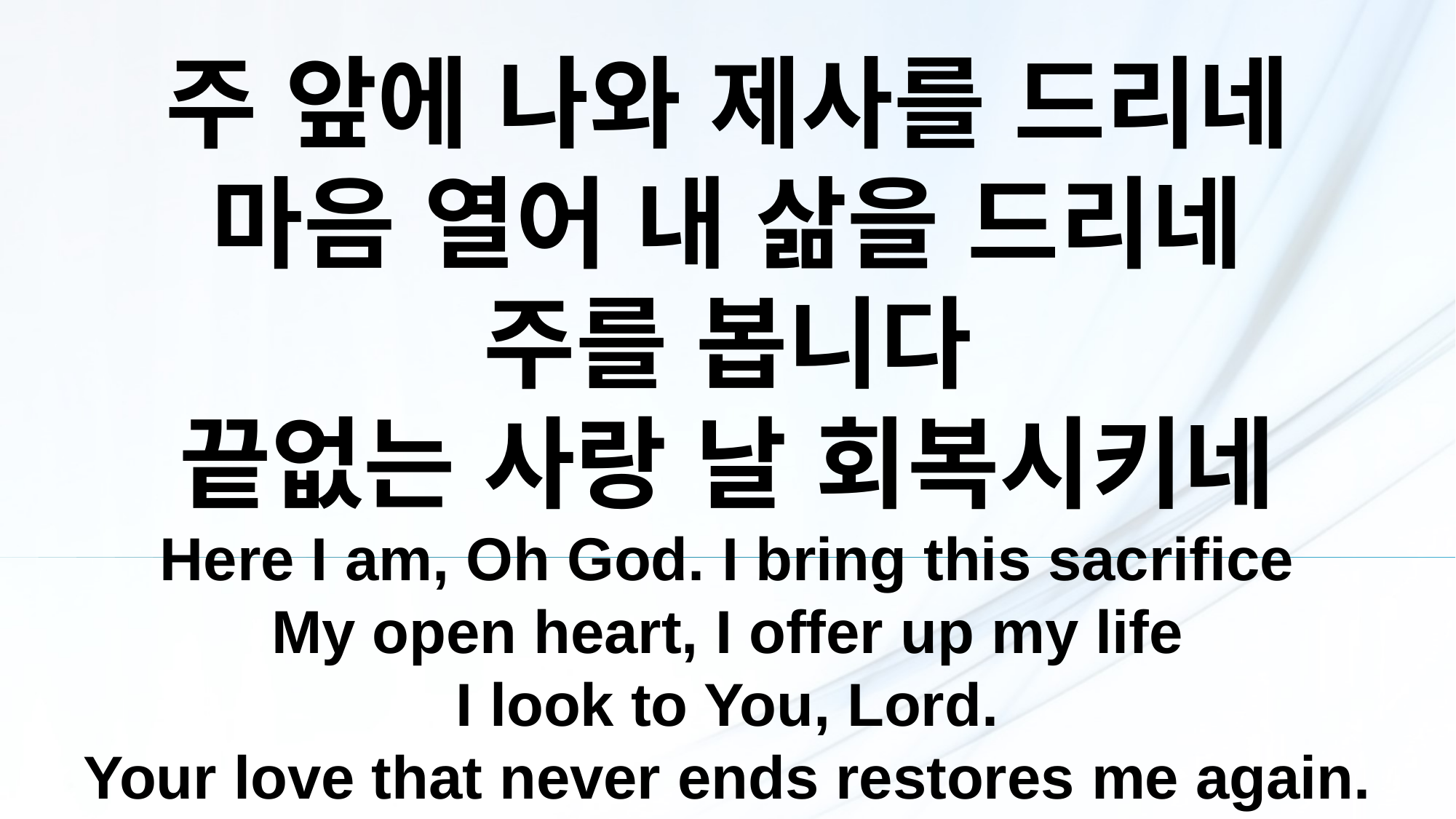

# 주 앞에 나와 제사를 드리네 마음 열어 내 삶을 드리네 주를 봅니다 끝없는 사랑 날 회복시키네 Here I am, Oh God. I bring this sacrifice My open heart, I offer up my life I look to You, Lord. Your love that never ends restores me again.